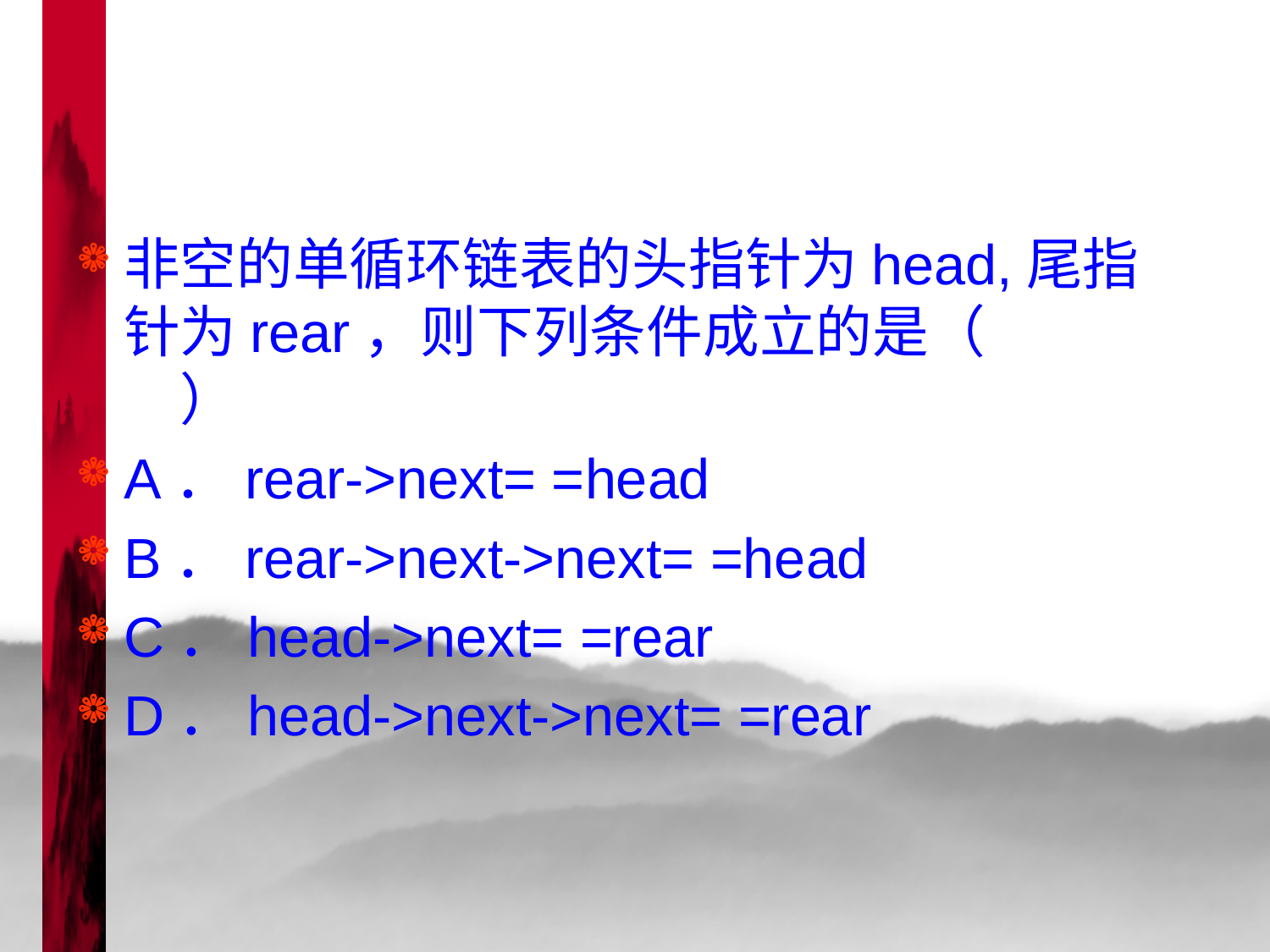

#
非空的单循环链表的头指针为head,尾指针为rear，则下列条件成立的是（　　　）
A．rear->next= =head
B．rear->next->next= =head
C．head->next= =rear
D．head->next->next= =rear